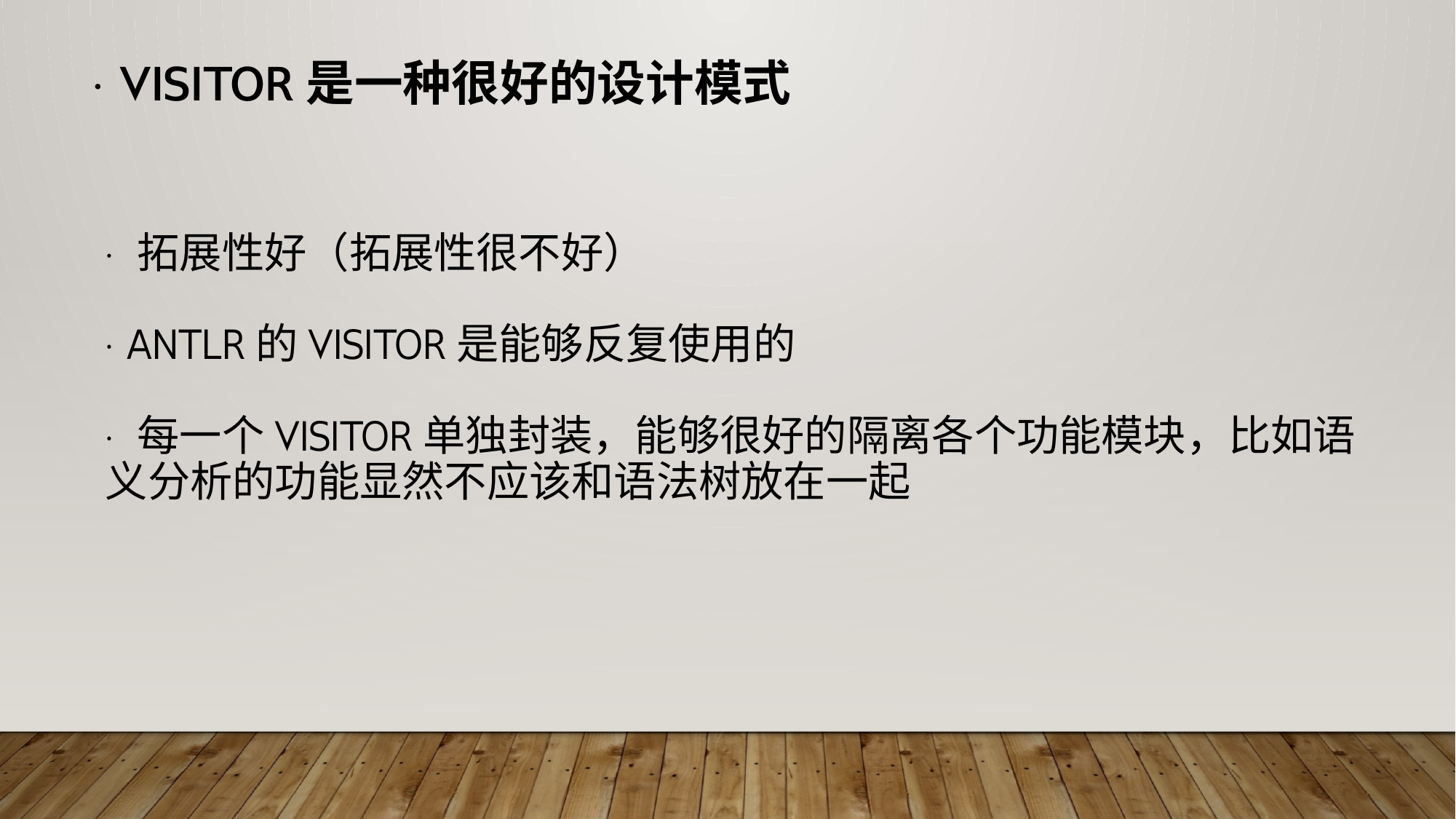

· VISITOR是一种很好的设计模式
# · 拓展性好（拓展性很不好） · ANTLR的visitor是能够反复使用的 · 每一个visitor单独封装，能够很好的隔离各个功能模块，比如语义分析的功能显然不应该和语法树放在一起